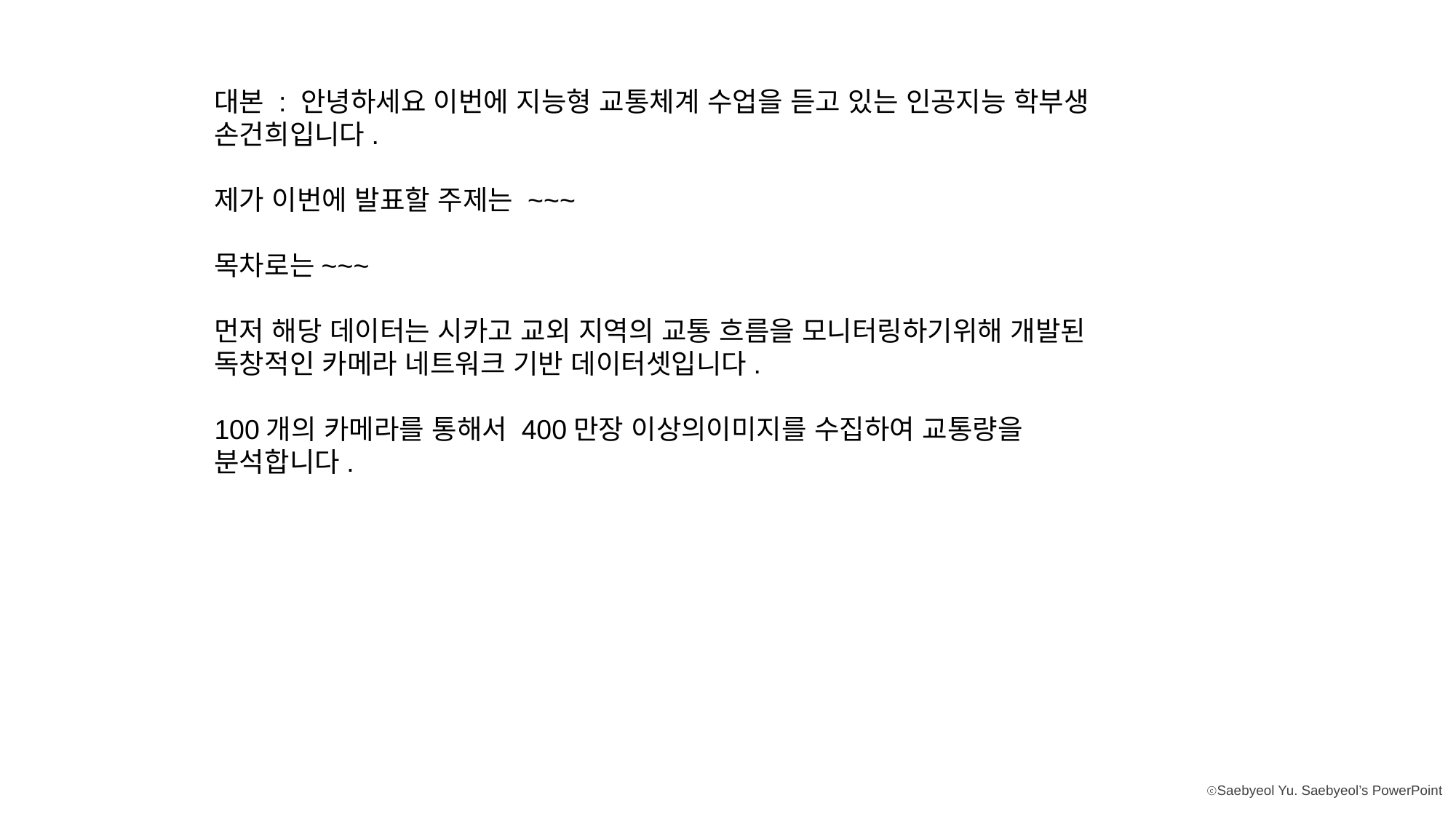

대본 : 안녕하세요 이번에 지능형 교통체계 수업을 듣고 있는 인공지능 학부생 손건희입니다.

제가 이번에 발표할 주제는 ~~~

목차로는~~~

먼저 해당 데이터는 시카고 교외 지역의 교통 흐름을 모니터링하기위해 개발된 독창적인 카메라 네트워크 기반 데이터셋입니다.

100개의 카메라를 통해서 400만장 이상의이미지를 수집하여 교통량을 분석합니다.